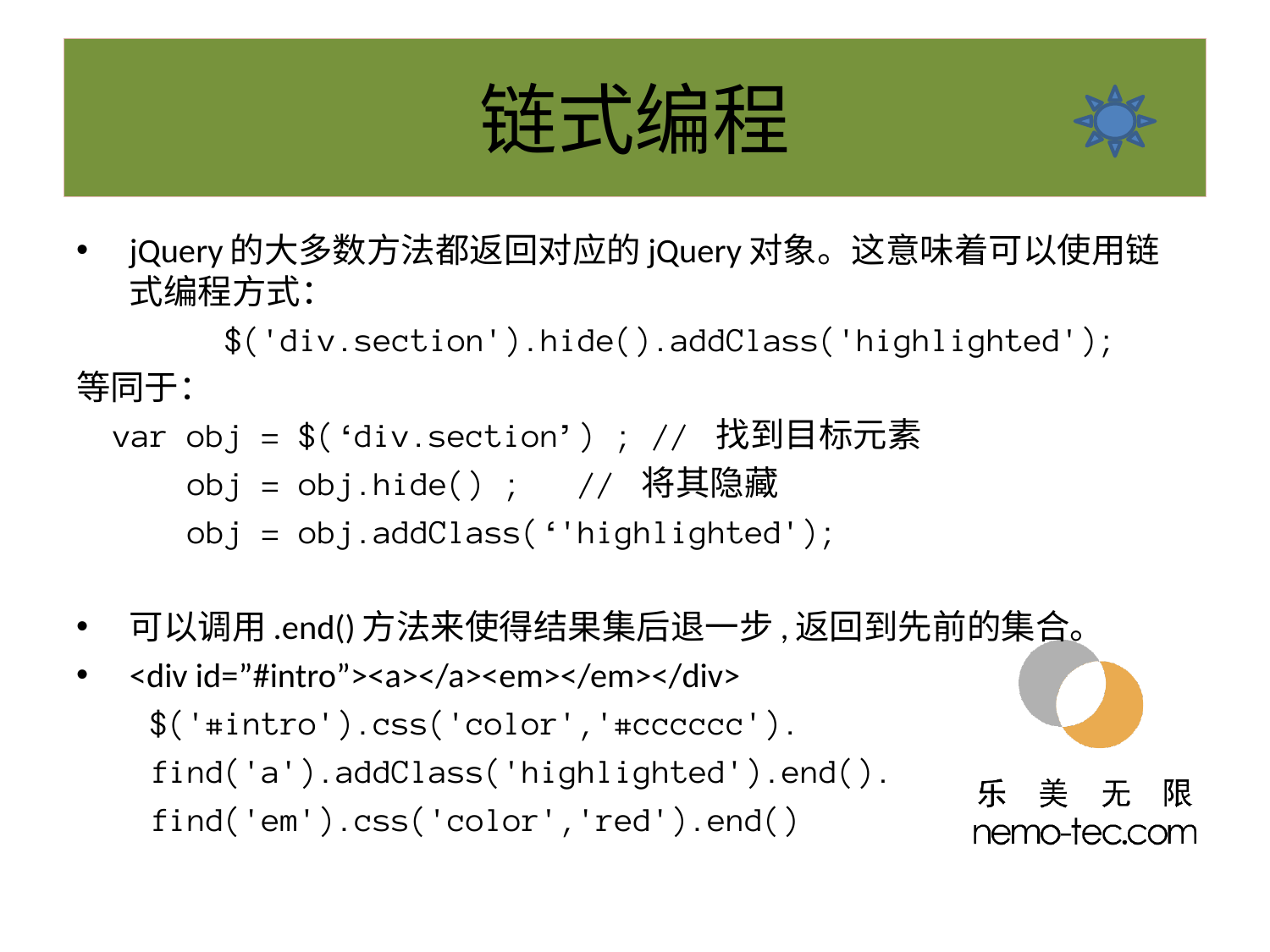

# 链式编程

jQuery的大多数方法都返回对应的jQuery对象。这意味着可以使用链式编程方式：
        $('div.section').hide().addClass('highlighted');
等同于：
  var obj = $(‘div.section’) ; // 找到目标元素
      obj = obj.hide() ;   // 将其隐藏
      obj = obj.addClass(‘'highlighted');

可以调用.end()方法来使得结果集后退一步,返回到先前的集合。
<div id=”#intro”><a></a><em></em></div>
    $('#intro').css('color','#cccccc').
    find('a').addClass('highlighted').end().
    find('em').css('color','red').end()